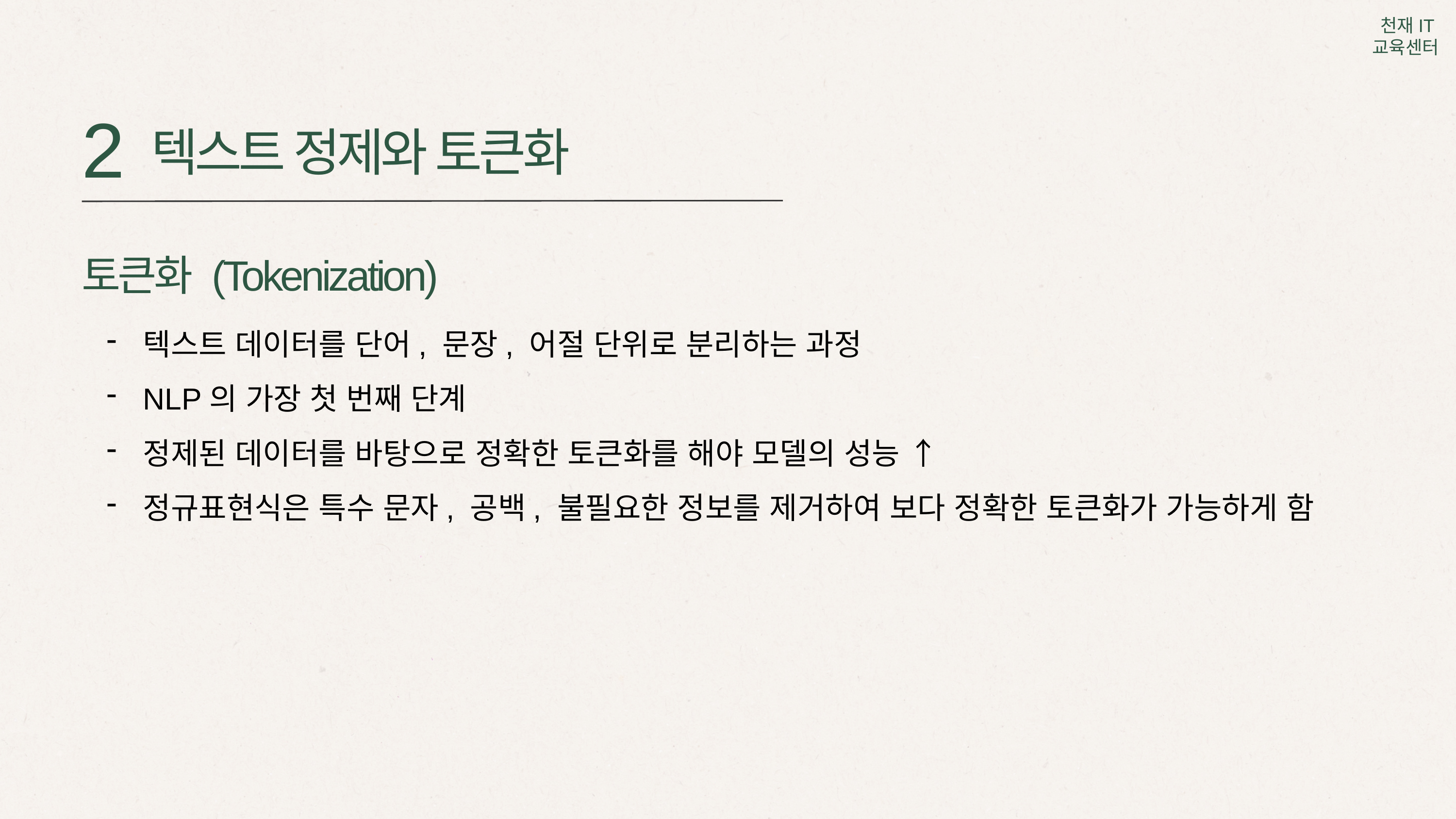

2
텍스트 정제와 토큰화

토큰화 (Tokenization)
텍스트 데이터를 단어, 문장, 어절 단위로 분리하는 과정
NLP의 가장 첫 번째 단계
정제된 데이터를 바탕으로 정확한 토큰화를 해야 모델의 성능 ↑
정규표현식은 특수 문자, 공백, 불필요한 정보를 제거하여 보다 정확한 토큰화가 가능하게 함